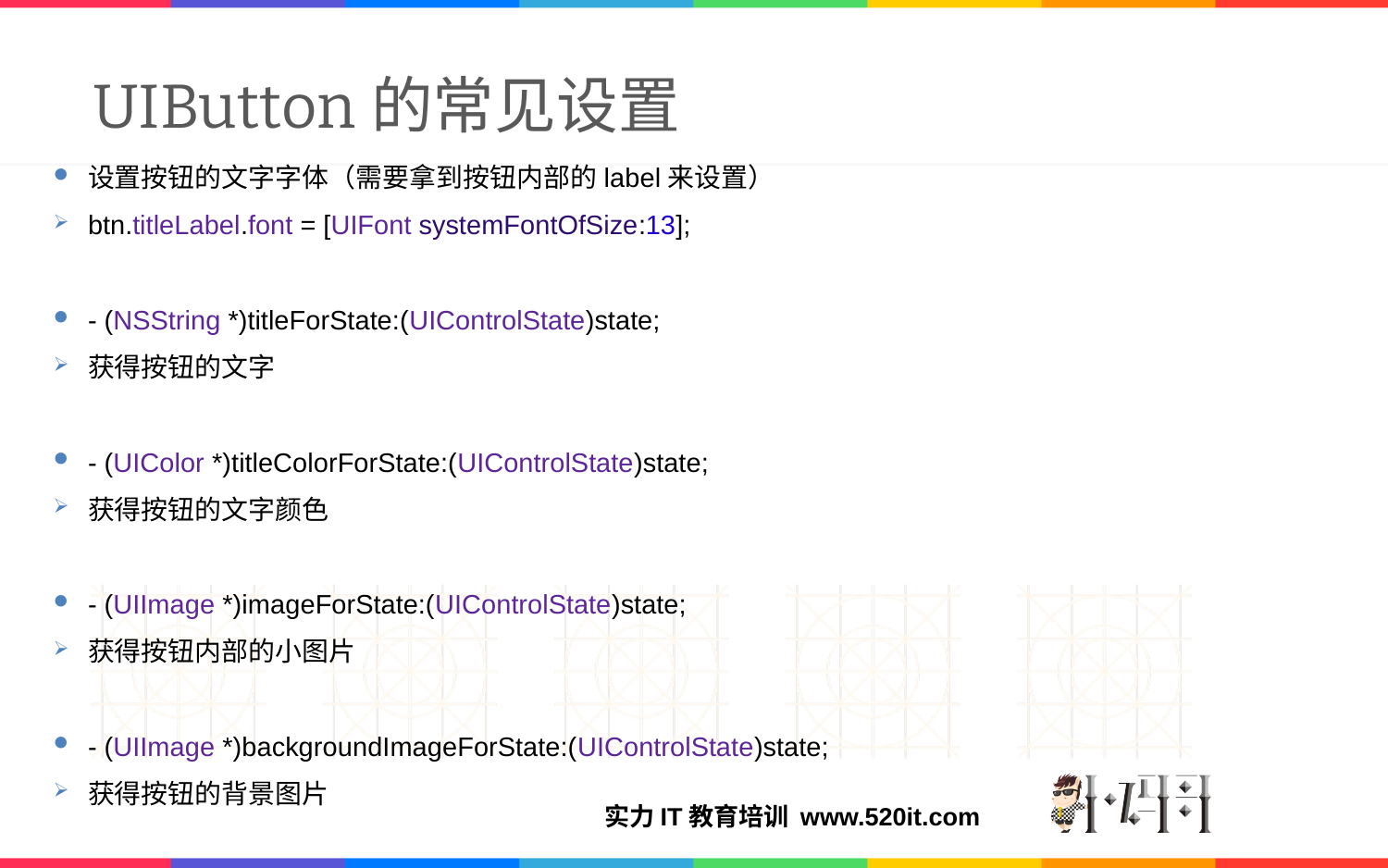

# UIButton的常见设置
设置按钮的文字字体（需要拿到按钮内部的label来设置）
btn.titleLabel.font = [UIFont systemFontOfSize:13];

- (NSString *)titleForState:(UIControlState)state;
获得按钮的文字

- (UIColor *)titleColorForState:(UIControlState)state;
获得按钮的文字颜色

- (UIImage *)imageForState:(UIControlState)state;
获得按钮内部的小图片

- (UIImage *)backgroundImageForState:(UIControlState)state;
获得按钮的背景图片